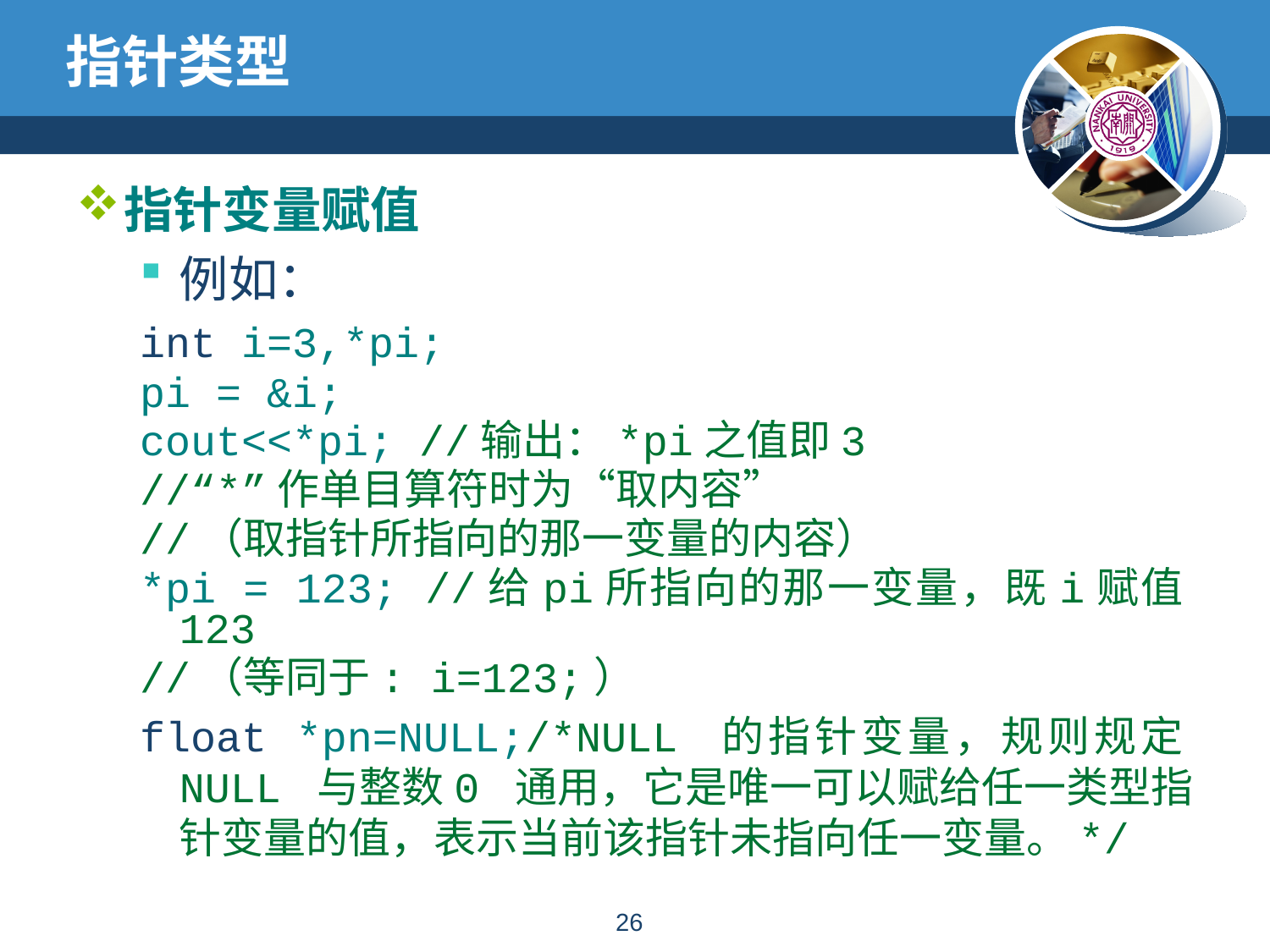

# 指针类型
指针变量赋值
例如：
int i=3,*pi;
pi = &i;
cout<<*pi; //输出：*pi之值即3
//“*”作单目算符时为“取内容”
//（取指针所指向的那一变量的内容）
*pi = 123; //给pi所指向的那一变量，既i赋值123
//（等同于: i=123;）
float *pn=NULL;/*NULL 的指针变量，规则规定NULL 与整数0 通用，它是唯一可以赋给任一类型指针变量的值，表示当前该指针未指向任一变量。*/
26